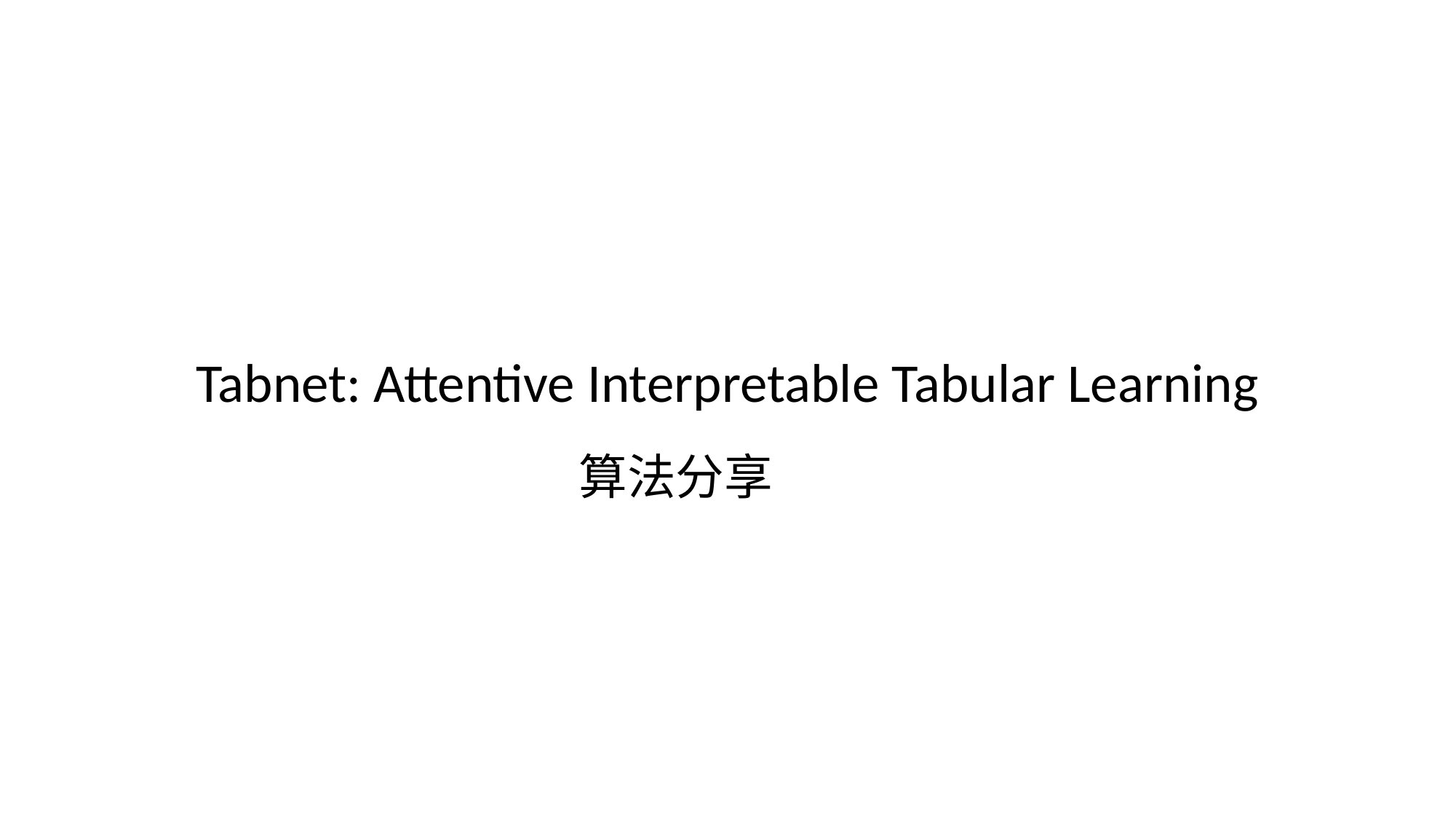

# Tabnet: Attentive Interpretable Tabular Learning
算法分享